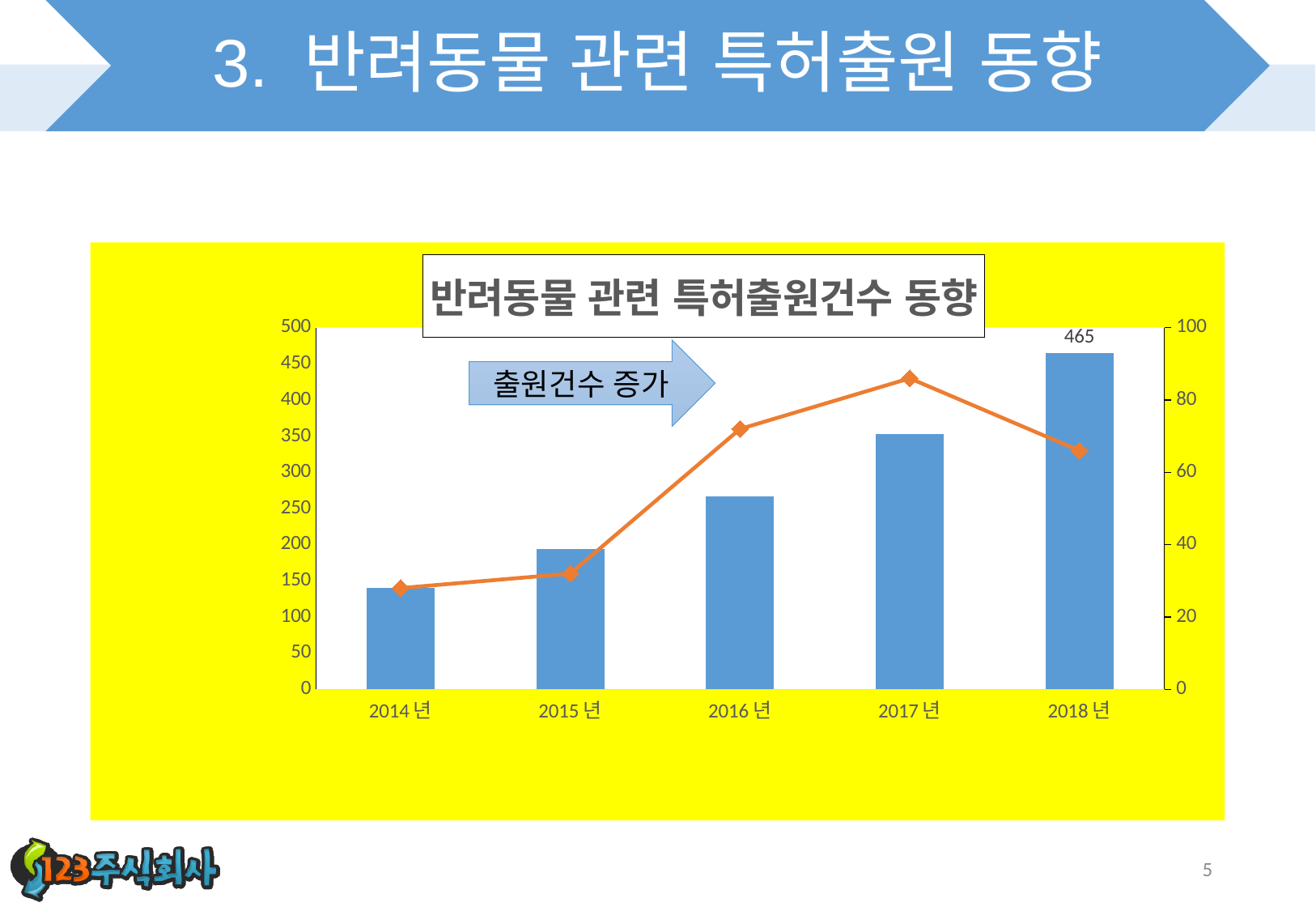

# 3. 반려동물 관련 특허출원 동향

### Chart: 반려동물 관련 특허출원건수 동향

| Category | 출원건수 | IoT접목 출원건수 |
|---|---|---|
| 2014년 | 140.0 | 28.0 |
| 2015년 | 194.0 | 32.0 |
| 2016년 | 267.0 | 72.0 |
| 2017년 | 353.0 | 86.0 |
| 2018년 | 465.0 | 66.0 |
출원건수 증가
5